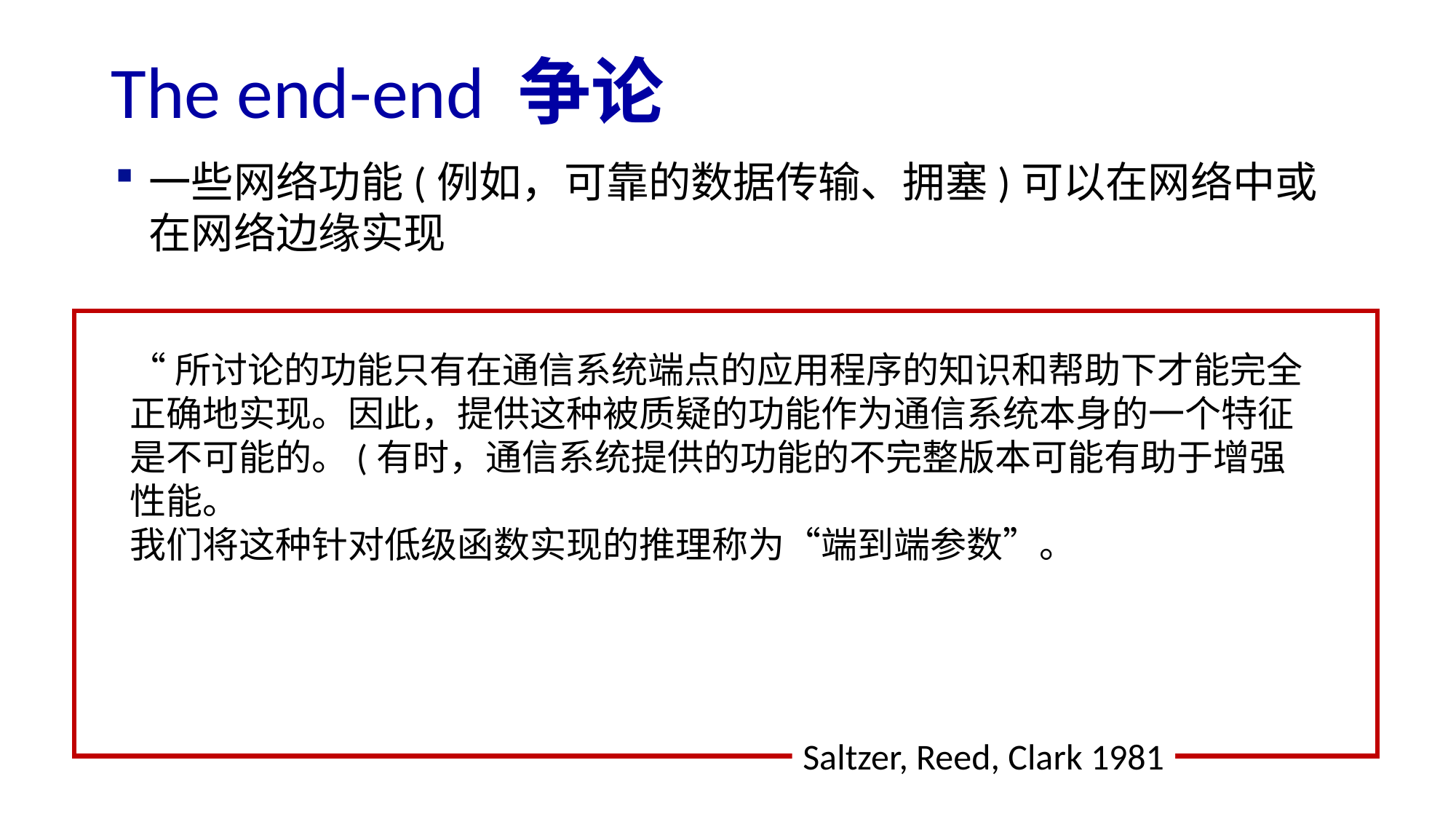

# The end-end 争论
一些网络功能(例如，可靠的数据传输、拥塞)可以在网络中或在网络边缘实现

“所讨论的功能只有在通信系统端点的应用程序的知识和帮助下才能完全正确地实现。因此，提供这种被质疑的功能作为通信系统本身的一个特征是不可能的。(有时，通信系统提供的功能的不完整版本可能有助于增强性能。
    我们将这种针对低级函数实现的推理称为“端到端参数”。
Saltzer, Reed, Clark 1981